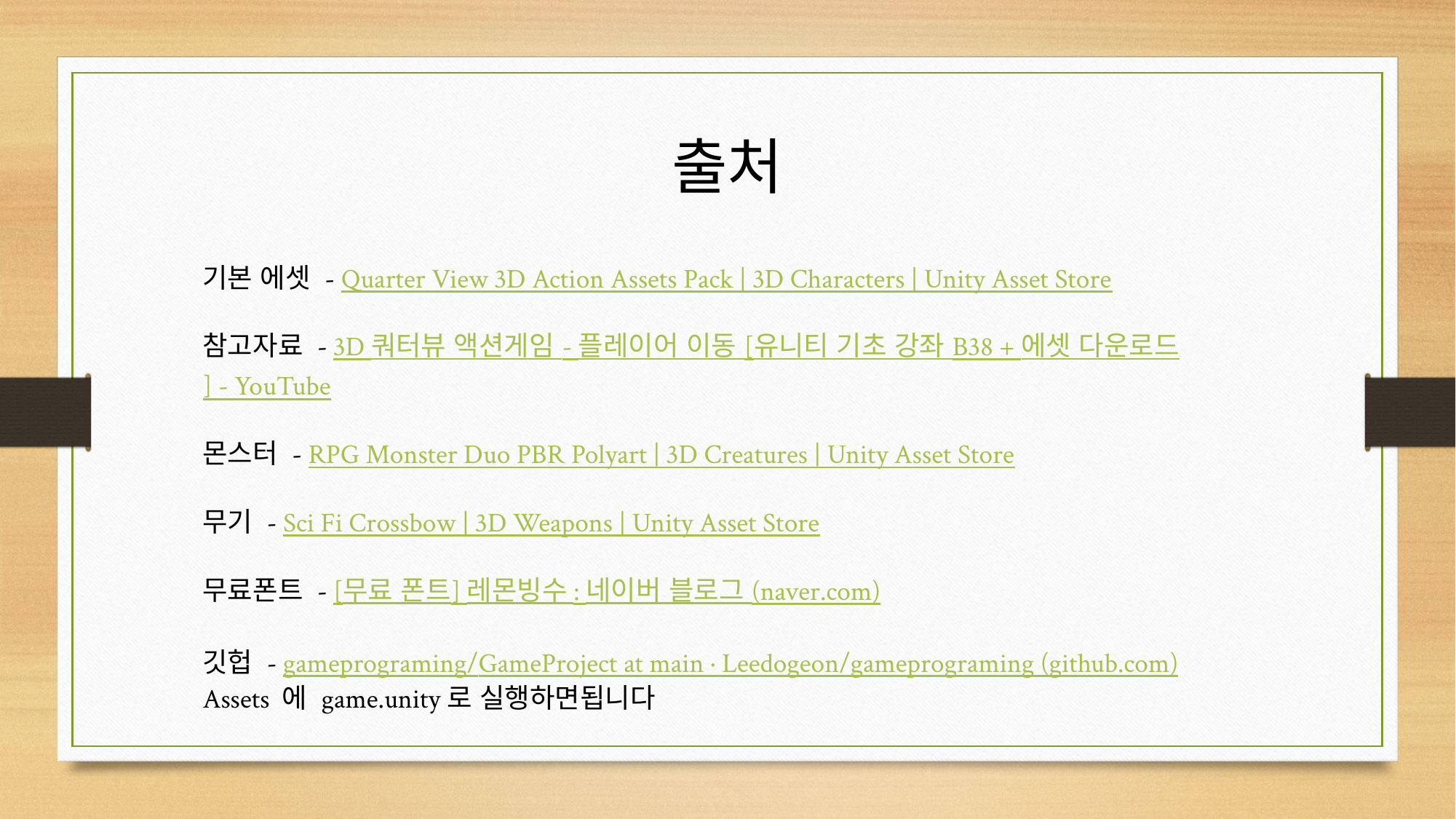

출처
기본 에셋 - Quarter View 3D Action Assets Pack | 3D Characters | Unity Asset Store

참고자료 - 3D 쿼터뷰 액션게임 - 플레이어 이동 [유니티 기초 강좌 B38 + 에셋 다운로드] - YouTube

몬스터 - RPG Monster Duo PBR Polyart | 3D Creatures | Unity Asset Store

무기 - Sci Fi Crossbow | 3D Weapons | Unity Asset Store

무료폰트 - [무료 폰트] 레몬빙수 : 네이버 블로그 (naver.com)

깃헙 - gameprograming/GameProject at main · Leedogeon/gameprograming (github.com)
Assets 에 game.unity로 실행하면됩니다